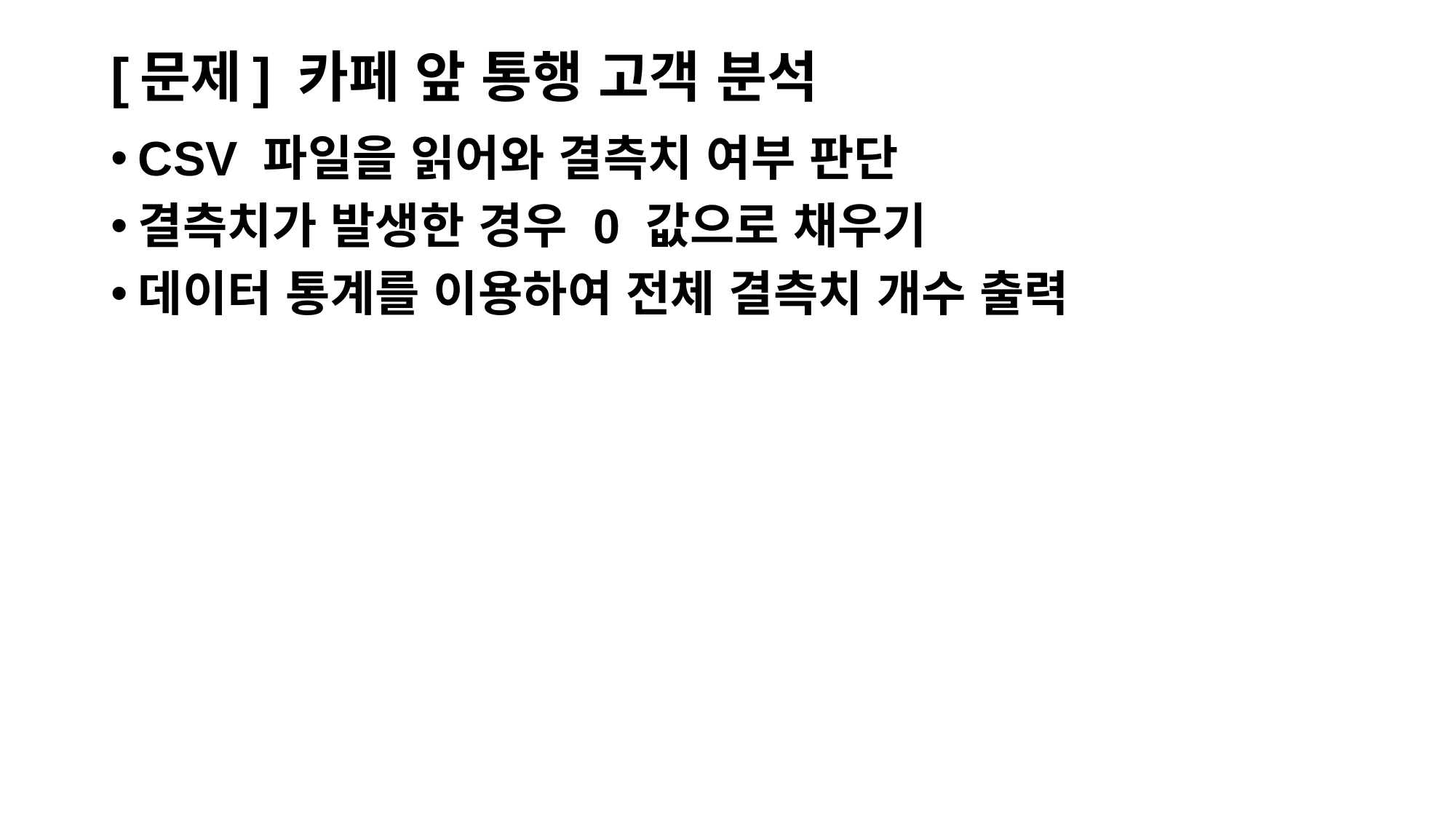

# [문제] 카페 앞 통행 고객 분석
CSV 파일을 읽어와 결측치 여부 판단
결측치가 발생한 경우 0 값으로 채우기
데이터 통계를 이용하여 전체 결측치 개수 출력